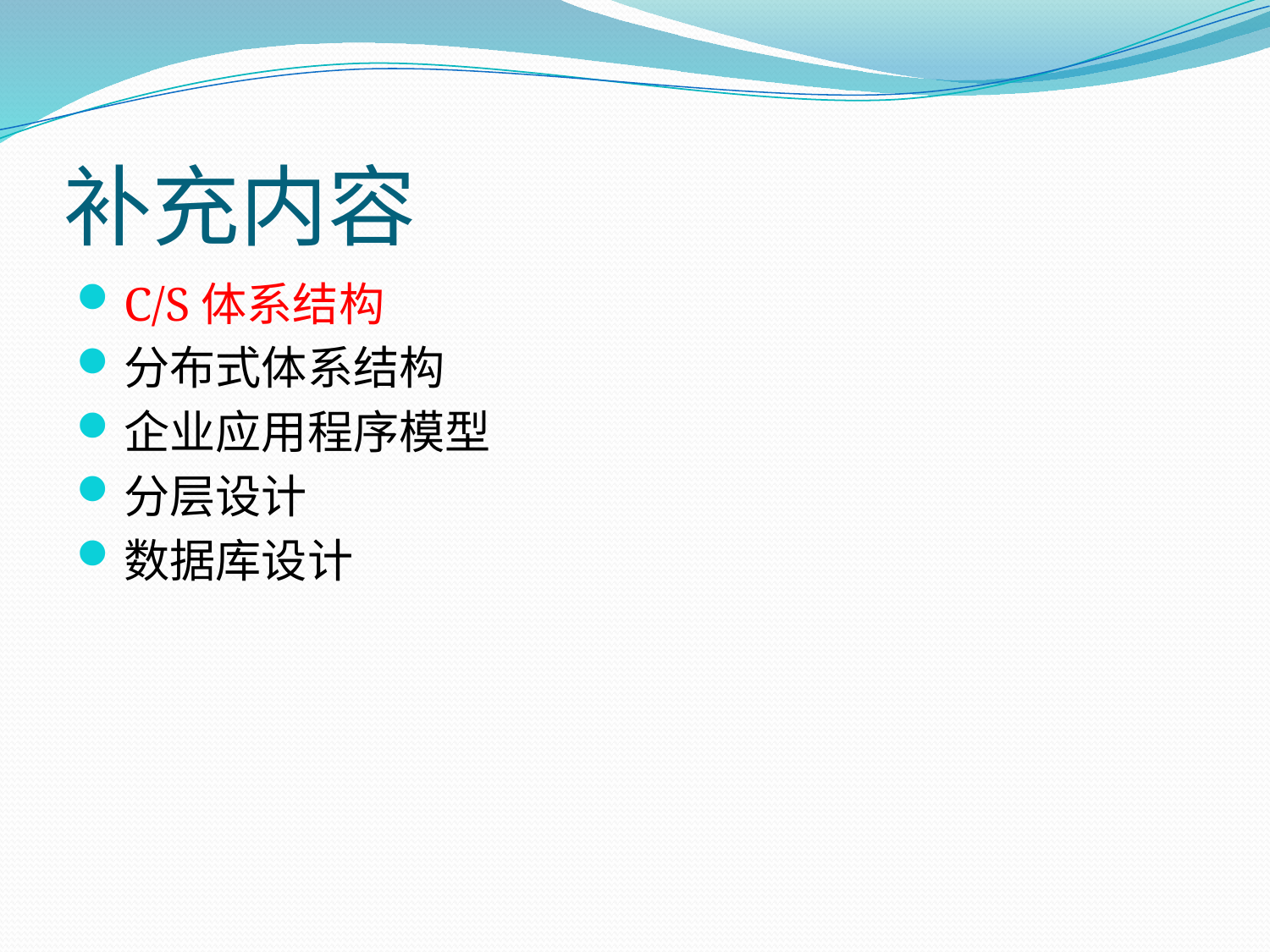

# 补充内容
C/S体系结构
分布式体系结构
企业应用程序模型
分层设计
数据库设计